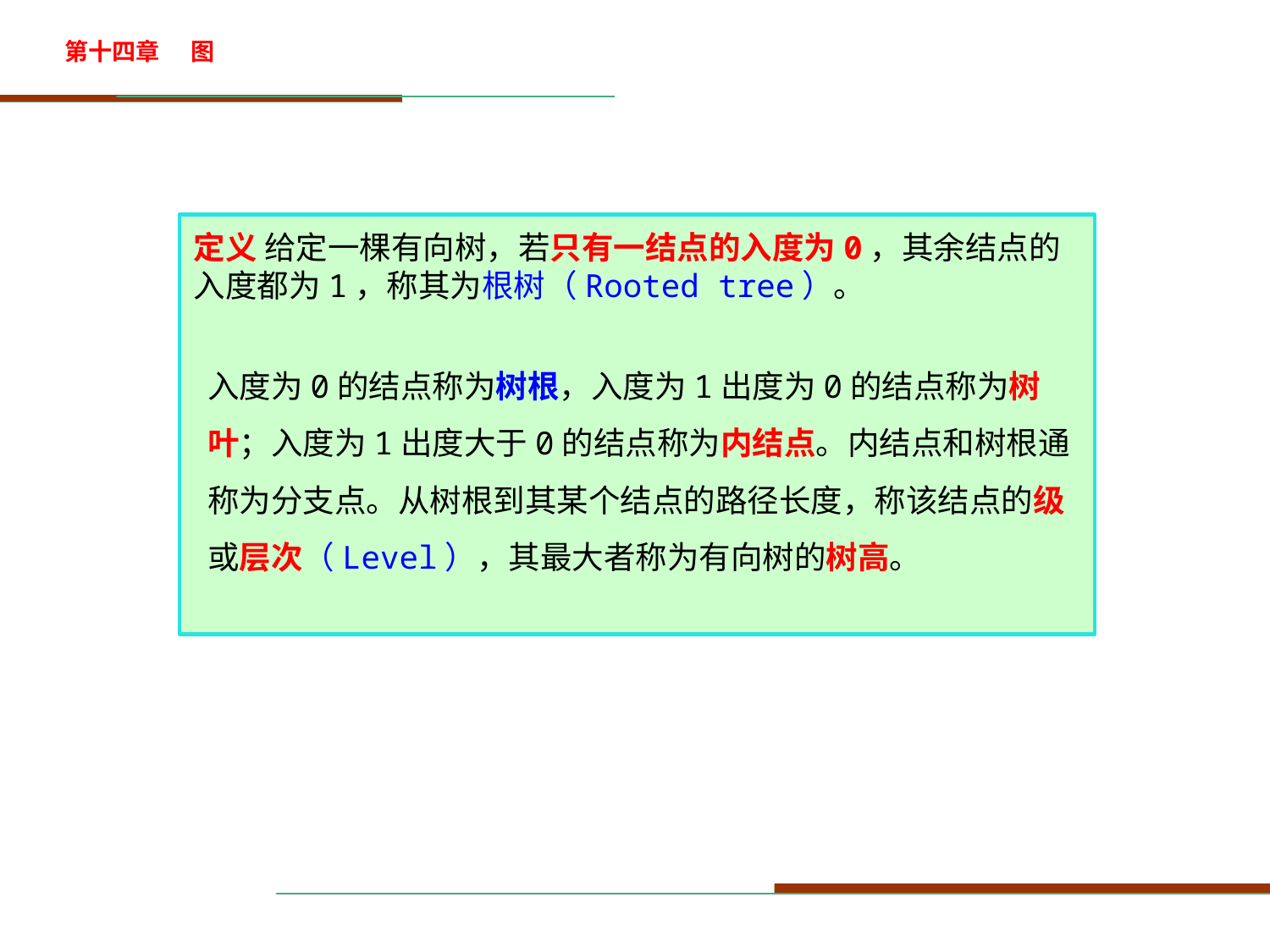

定义 给定一棵有向树，若只有一结点的入度为0，其余结点的入度都为1，称其为根树（Rooted tree）。
入度为0的结点称为树根，入度为1出度为0的结点称为树叶；入度为1出度大于0的结点称为内结点。内结点和树根通称为分支点。从树根到其某个结点的路径长度，称该结点的级或层次（Level），其最大者称为有向树的树高。